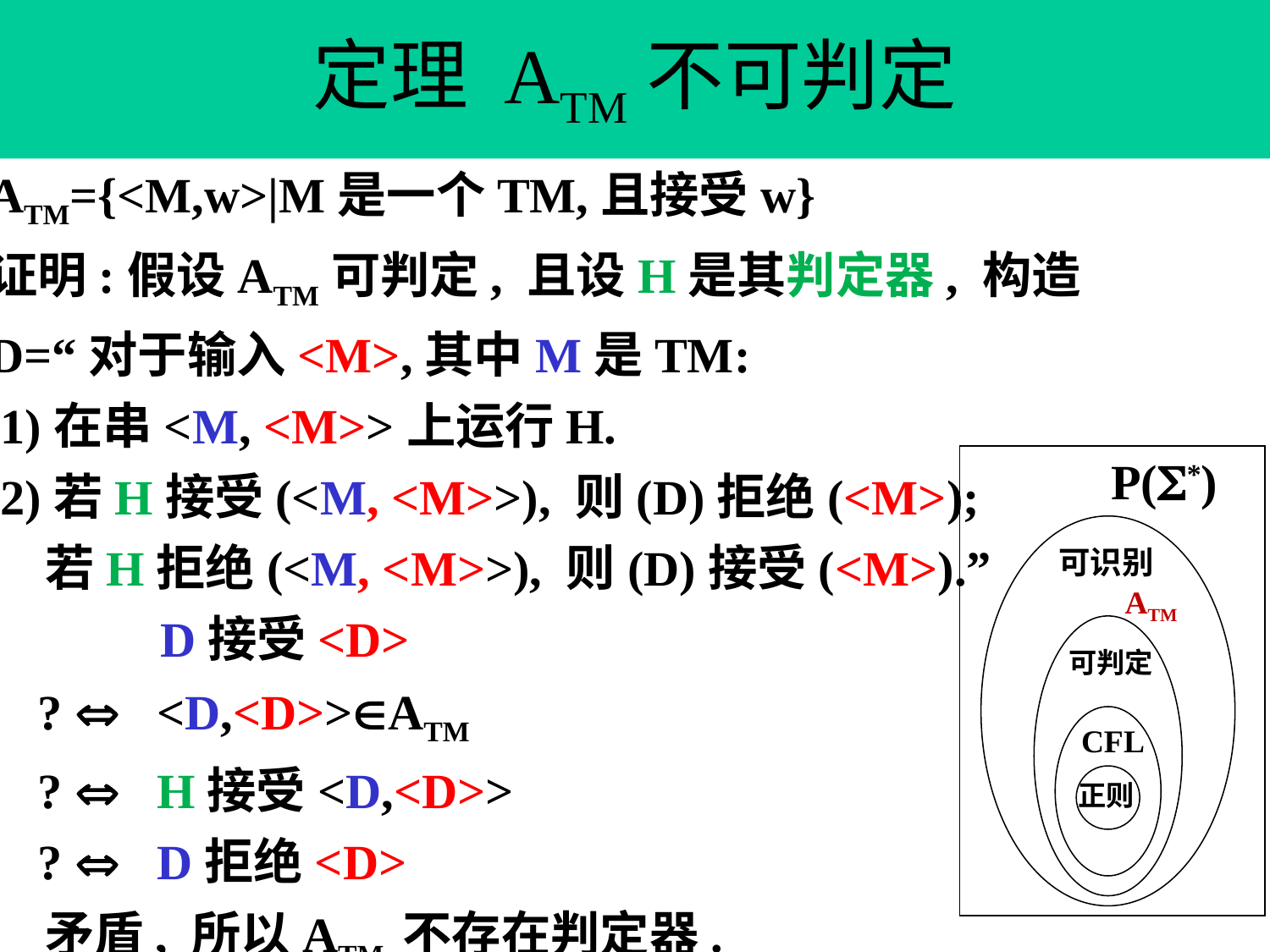

# 定理 ATM不可判定
ATM={<M,w>|M是一个TM,且接受w}
证明:假设ATM可判定, 且设H是其判定器, 构造
D=“对于输入<M>,其中M是TM:
 1)在串<M, <M>>上运行H.
 2)若H接受(<M, <M>>), 则(D)拒绝(<M>);
    若H拒绝(<M, <M>>), 则(D)接受(<M>).”
              D接受<D>
    ? ⇔   <D,<D>>∈ATM
    ? ⇔   H接受<D,<D>>
    ? ⇔   D拒绝<D>
    矛盾, 所以ATM 不存在判定器.
P(Σ*)

可识别
ATM

可判定

CFL

正则